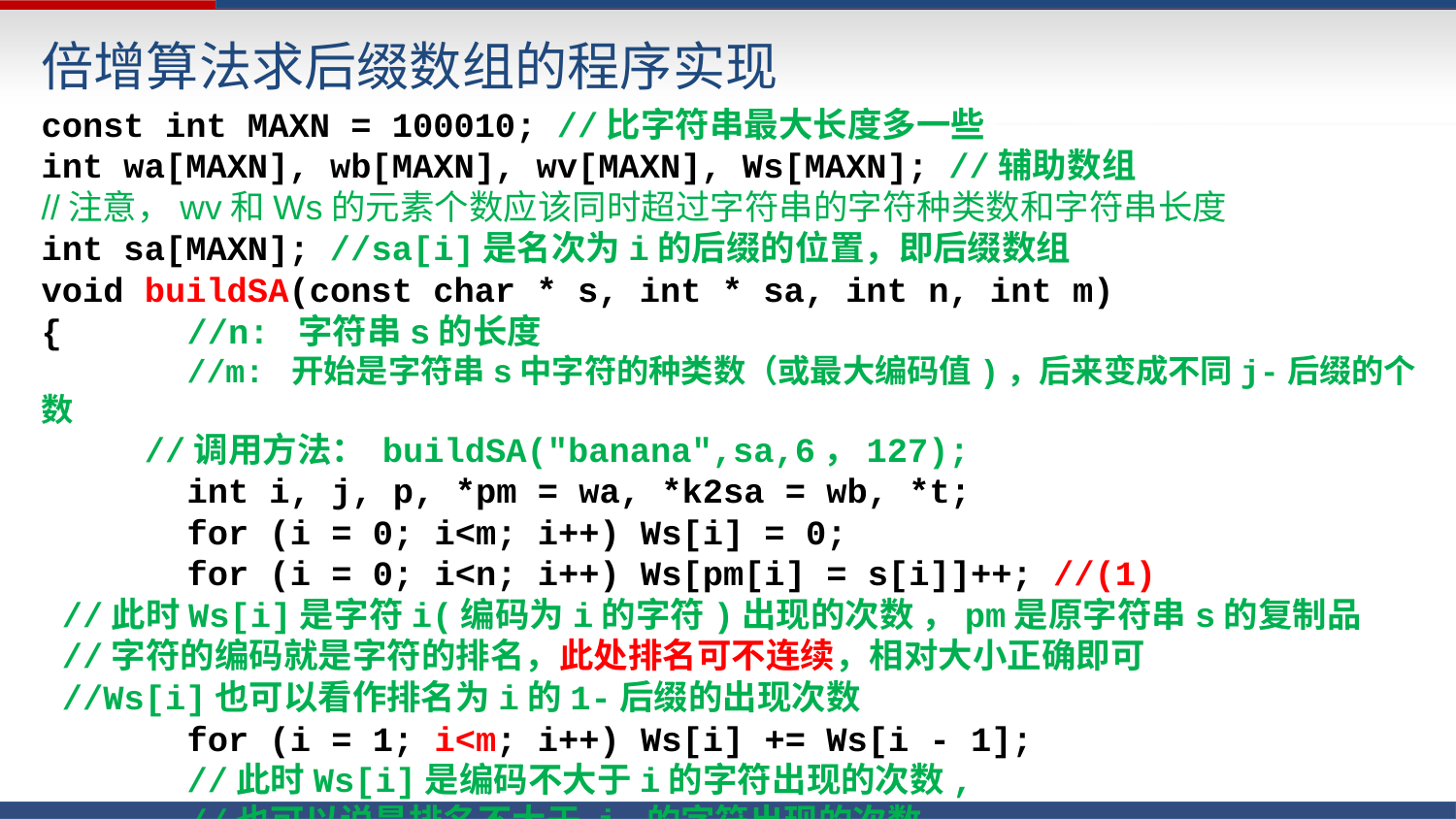

倍增算法求后缀数组的程序实现
const int MAXN = 100010; //比字符串最大长度多一些
int wa[MAXN], wb[MAXN], wv[MAXN], Ws[MAXN]; //辅助数组
//注意，wv和Ws的元素个数应该同时超过字符串的字符种类数和字符串长度
int sa[MAXN]; //sa[i]是名次为i的后缀的位置，即后缀数组
void buildSA(const char * s, int * sa, int n, int m)
{	//n: 字符串s的长度
	//m: 开始是字符串s中字符的种类数（或最大编码值)，后来变成不同j-后缀的个数
     //调用方法： buildSA("banana",sa,6，127);
	int i, j, p, *pm = wa, *k2sa = wb, *t;
	for (i = 0; i<m; i++) Ws[i] = 0;
	for (i = 0; i<n; i++) Ws[pm[i] = s[i]]++; //(1)
 //此时Ws[i]是字符i(编码为i的字符)出现的次数 ，pm是原字符串s的复制品
 //字符的编码就是字符的排名，此处排名可不连续，相对大小正确即可
 //Ws[i]也可以看作排名为i的1-后缀的出现次数
	for (i = 1; i<m; i++) Ws[i] += Ws[i - 1];
	//此时Ws[i]是编码不大于i的字符出现的次数,
	//也可以说是排名不大于 i 的字符出现的次数